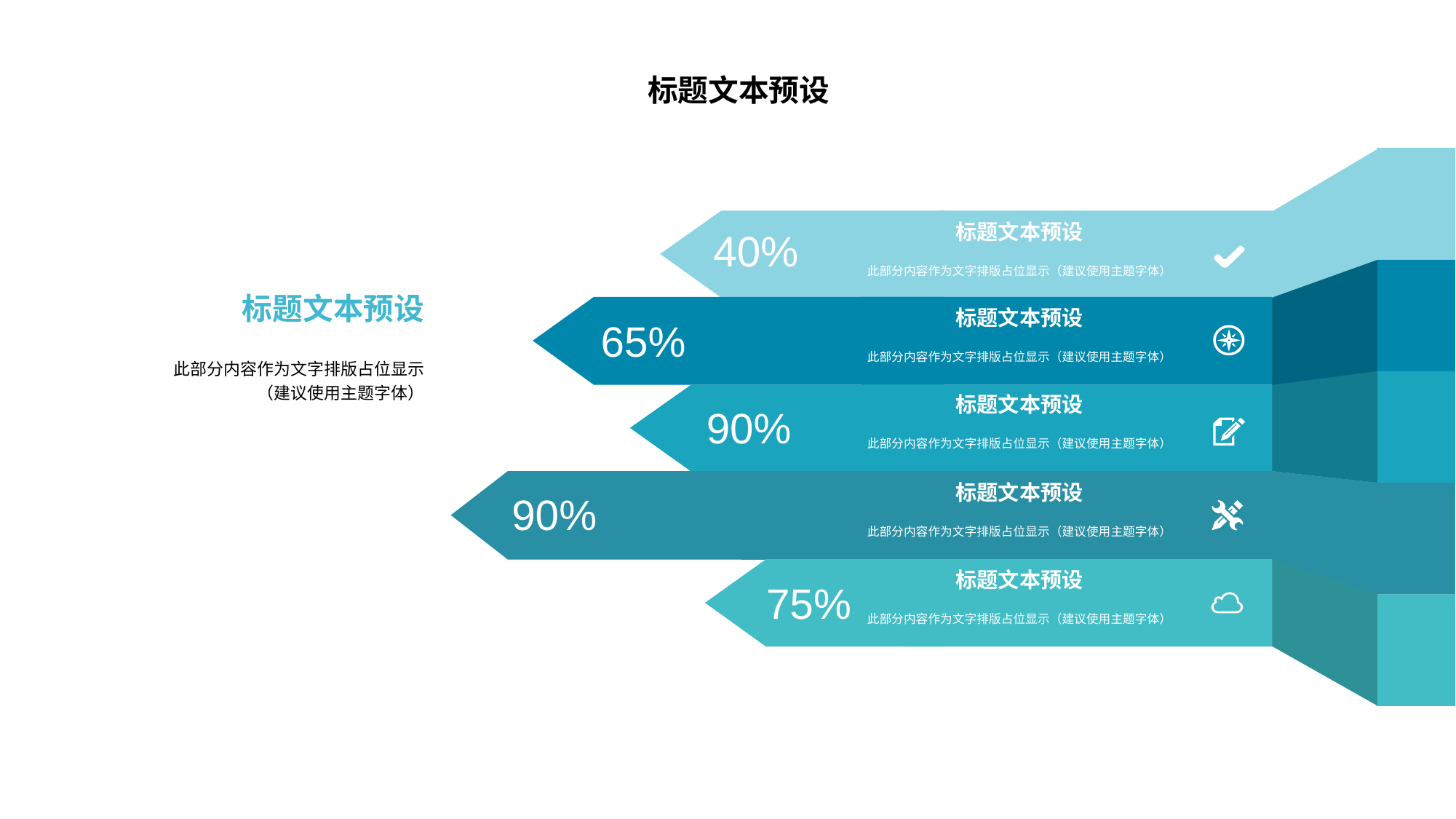

标题文本预设

40%
标题文本预设
此部分内容作为文字排版占位显示（建议使用主题字体）

标题文本预设

标题文本预设
此部分内容作为文字排版占位显示（建议使用主题字体）
65%

此部分内容作为文字排版占位显示
（建议使用主题字体）

标题文本预设
此部分内容作为文字排版占位显示（建议使用主题字体）
90%

标题文本预设
此部分内容作为文字排版占位显示（建议使用主题字体）

90%

标题文本预设
此部分内容作为文字排版占位显示（建议使用主题字体）
75%